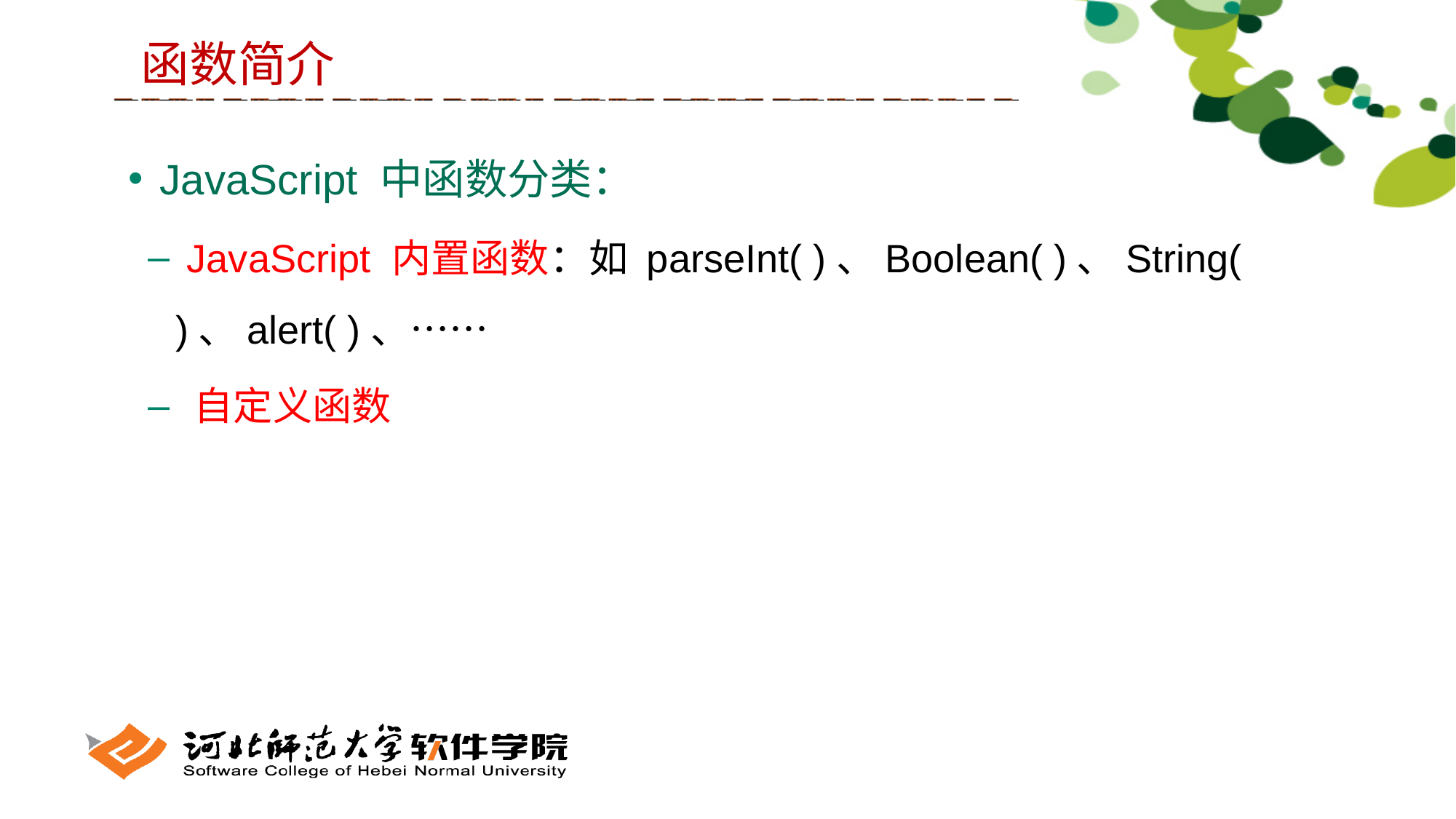

函数简介
 JavaScript 中函数分类：
 JavaScript 内置函数：如 parseInt( )、Boolean( )、String( )、alert( )、……
 自定义函数